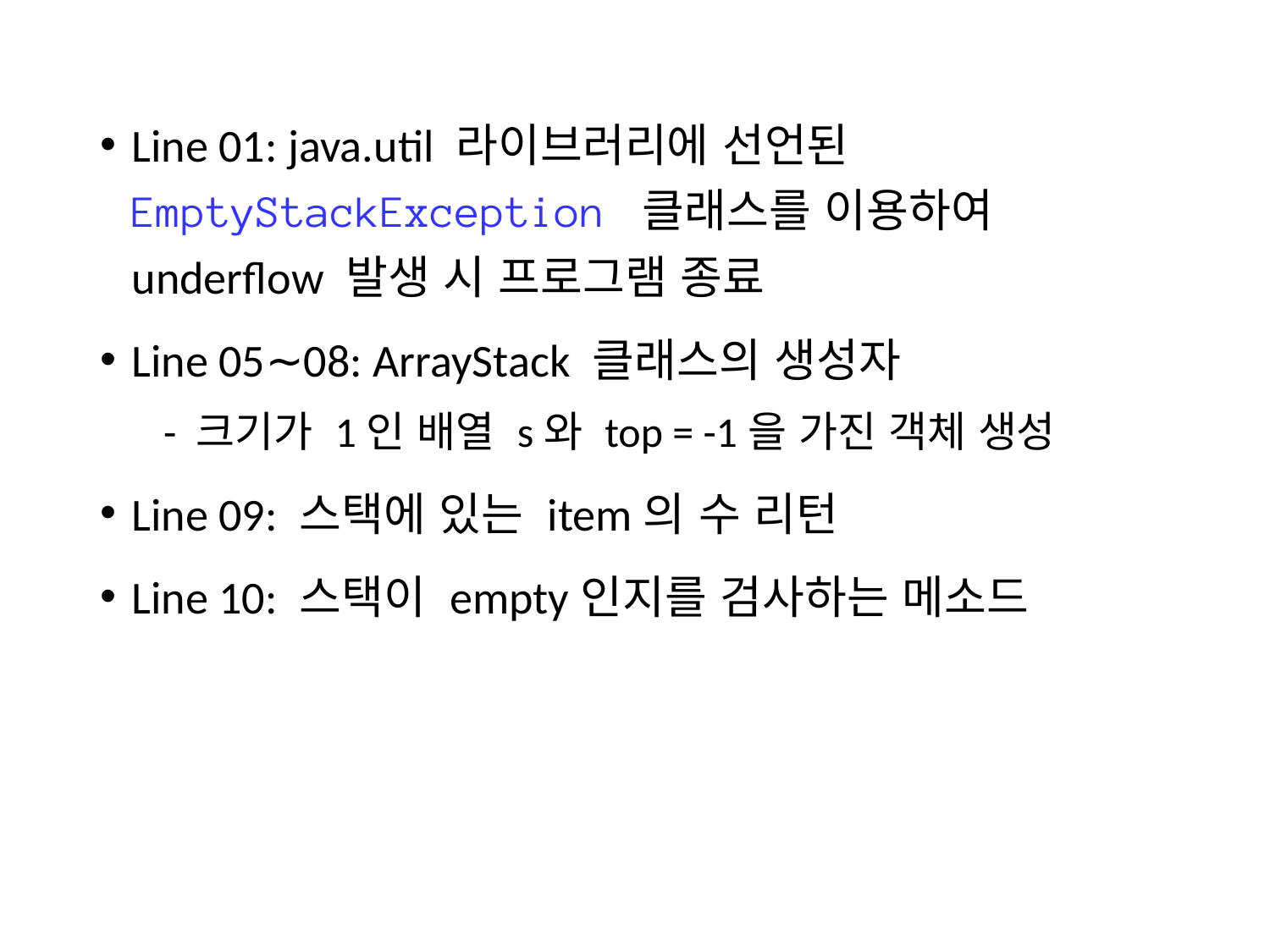

Line 01: java.util 라이브러리에 선언된 EmptyStackException 클래스를 이용하여 underflow 발생 시 프로그램 종료
Line 05∼08: ArrayStack 클래스의 생성자
- 크기가 1인 배열 s와 top = -1을 가진 객체 생성
Line 09: 스택에 있는 item의 수 리턴
Line 10: 스택이 empty인지를 검사하는 메소드